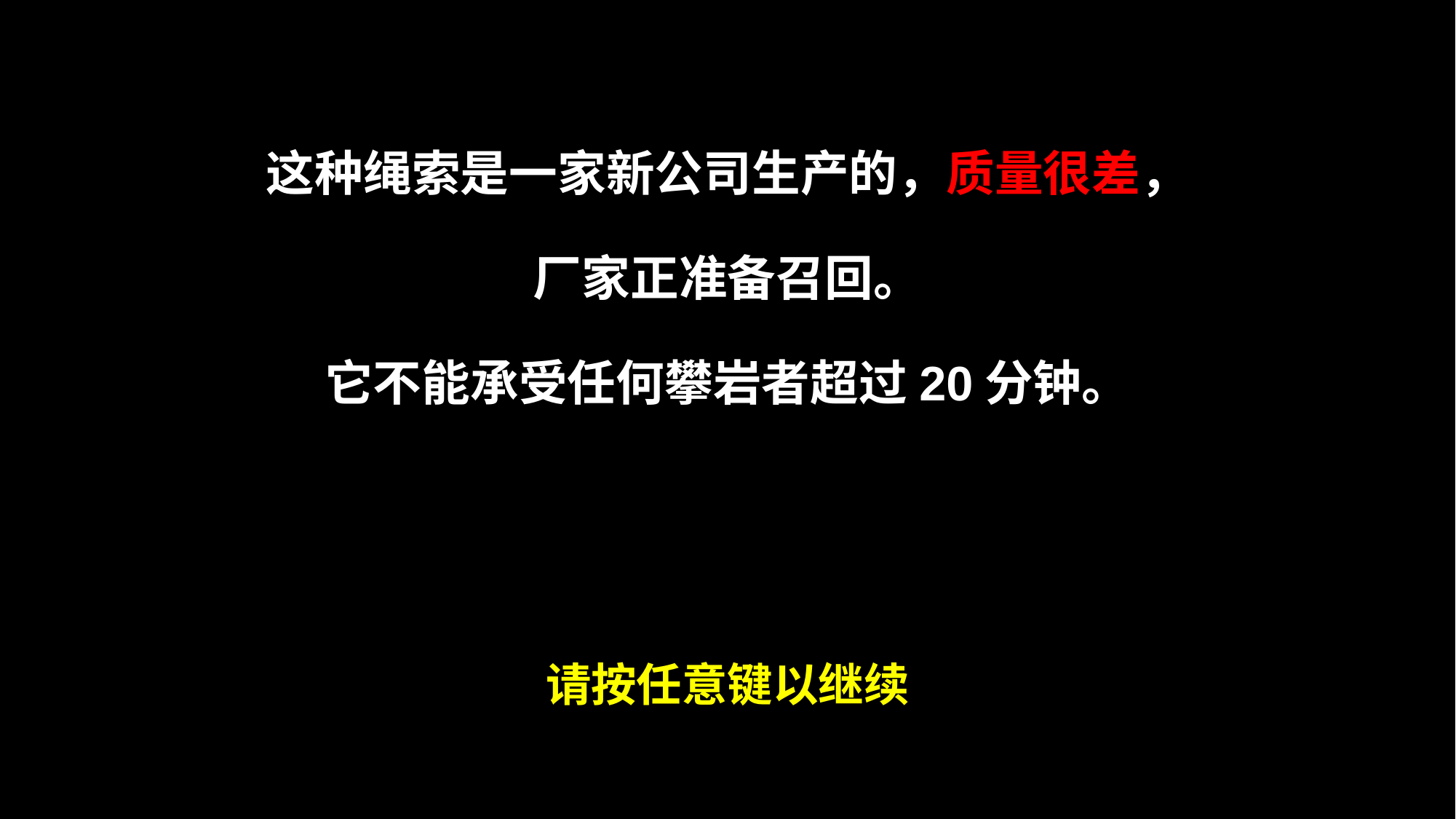

# 这种绳索是一家新公司生产的，质量很差， 厂家正准备召回。 它不能承受任何攀岩者超过20分钟。
请按任意键以继续